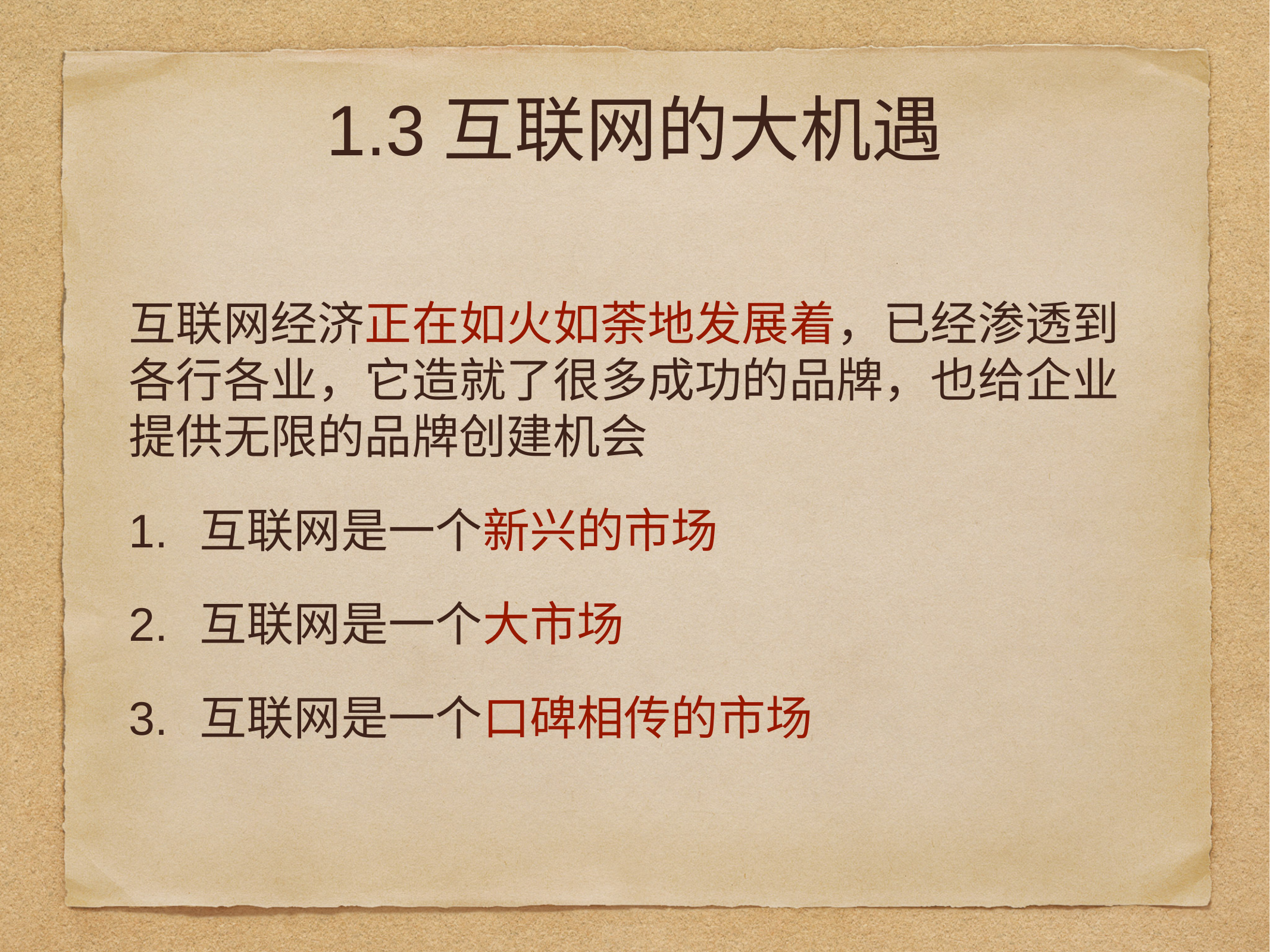

# 1.3互联网的大机遇
互联网经济正在如火如荼地发展着，已经渗透到各行各业，它造就了很多成功的品牌，也给企业提供无限的品牌创建机会
互联网是一个新兴的市场
互联网是一个大市场
互联网是一个口碑相传的市场